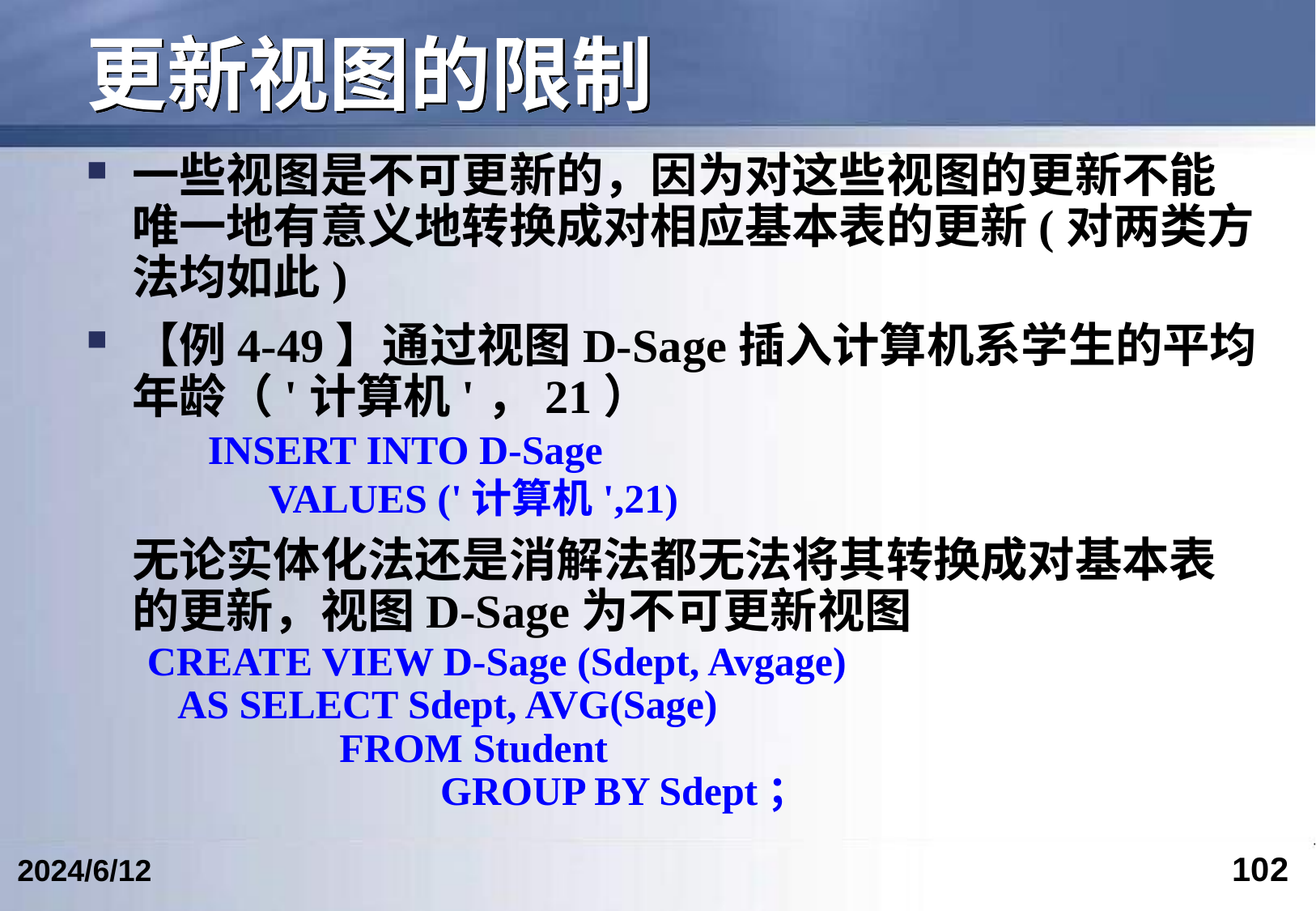

# 更新视图的限制
一些视图是不可更新的，因为对这些视图的更新不能唯一地有意义地转换成对相应基本表的更新(对两类方法均如此)
【例4-49】通过视图D-Sage插入计算机系学生的平均年龄（'计算机'，21）
INSERT INTO D-Sage
      VALUES ('计算机',21)
	无论实体化法还是消解法都无法将其转换成对基本表的更新，视图D-Sage为不可更新视图
CREATE VIEW D-Sage (Sdept, Avgage)
   AS SELECT Sdept, AVG(Sage)
                   FROM Student
                             GROUP BY Sdept；
102
2024/6/12